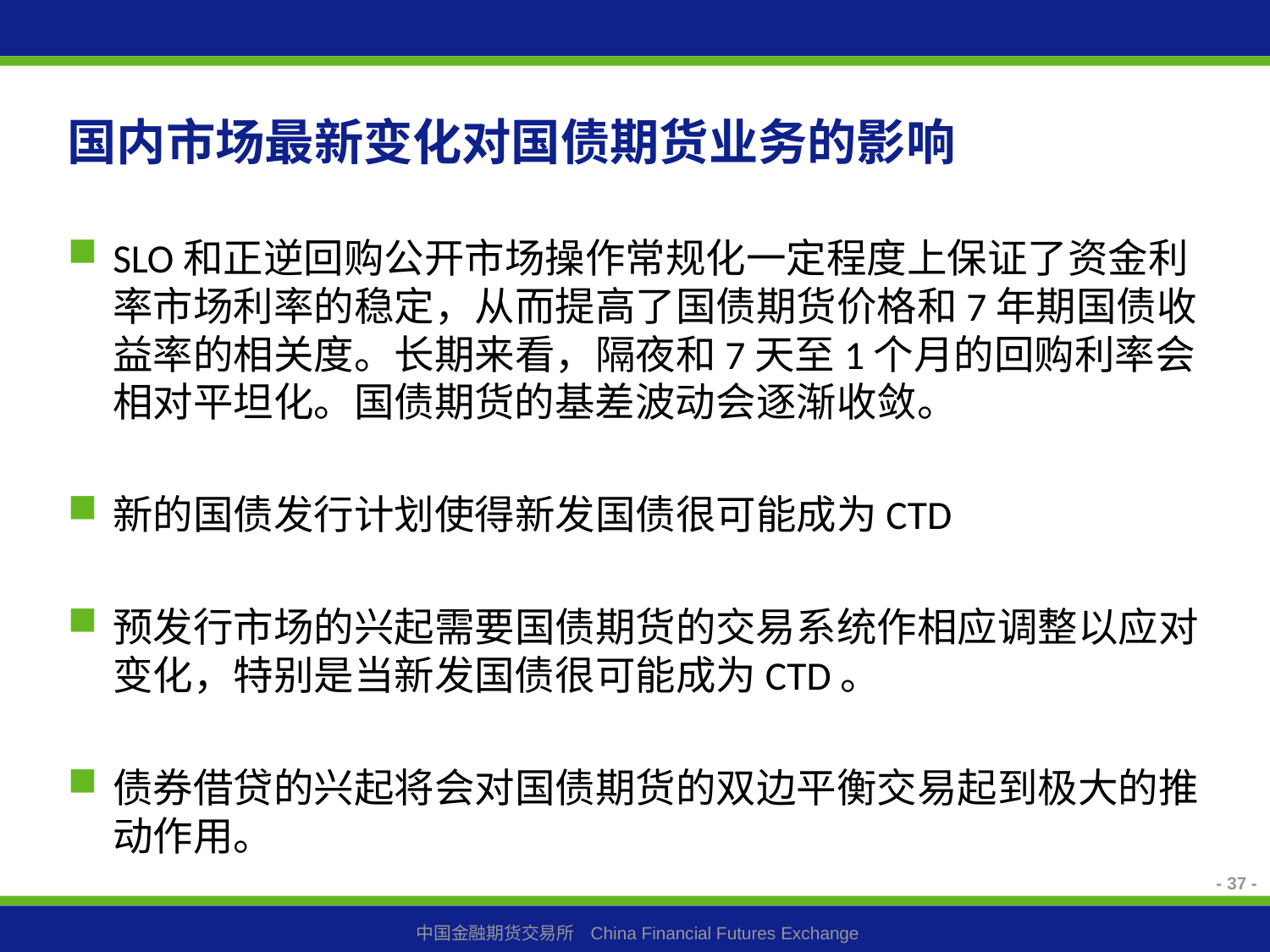

# 国内市场最新变化对国债期货业务的影响
SLO和正逆回购公开市场操作常规化一定程度上保证了资金利率市场利率的稳定，从而提高了国债期货价格和7年期国债收益率的相关度。长期来看，隔夜和7天至1个月的回购利率会相对平坦化。国债期货的基差波动会逐渐收敛。

新的国债发行计划使得新发国债很可能成为CTD

预发行市场的兴起需要国债期货的交易系统作相应调整以应对变化，特别是当新发国债很可能成为CTD。

债券借贷的兴起将会对国债期货的双边平衡交易起到极大的推动作用。

- 37 -